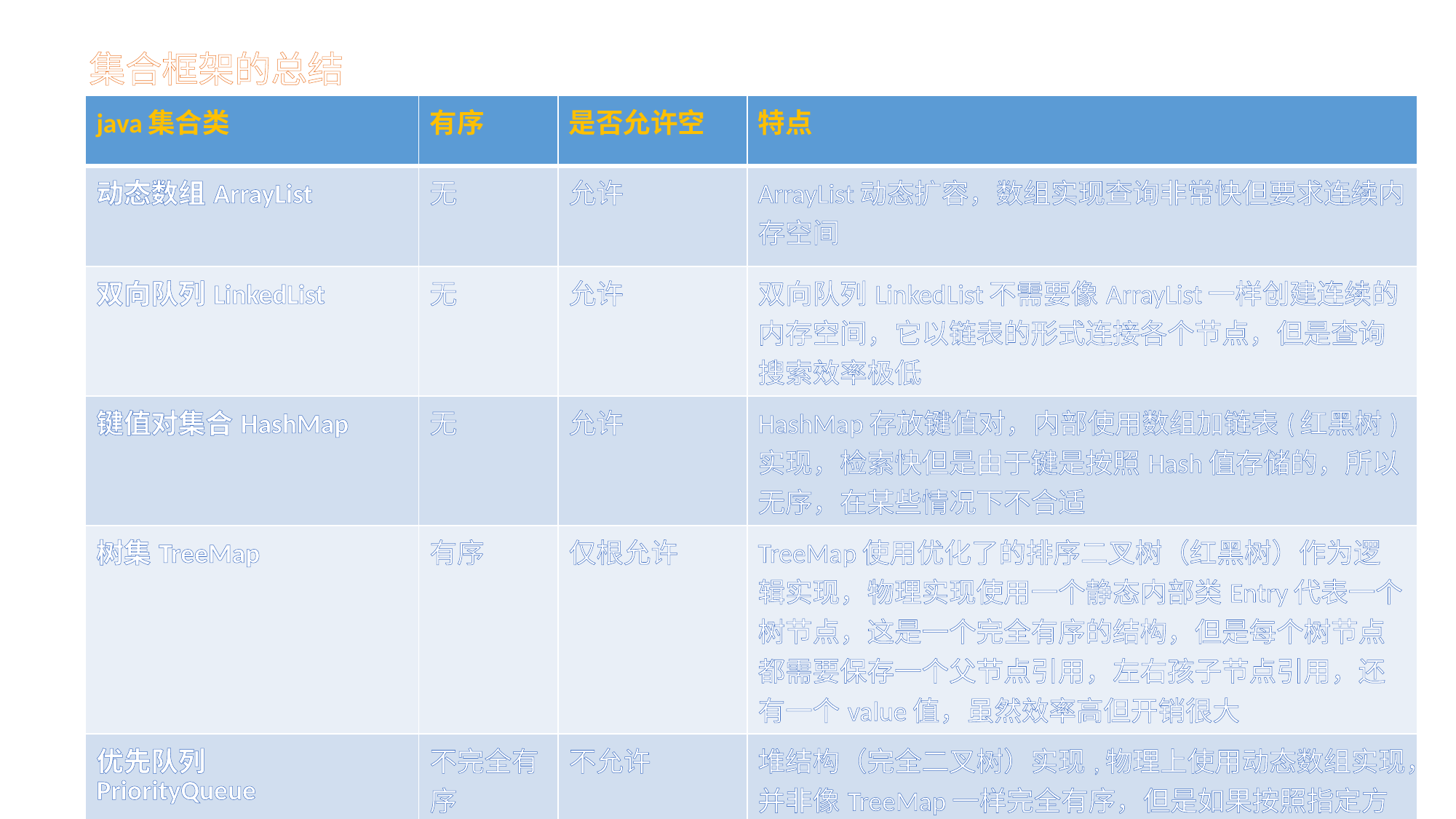

集合框架的总结
| java集合类 | 有序 | 是否允许空 | 特点 |
| --- | --- | --- | --- |
| 动态数组ArrayList | 无 | 允许 | ArrayList动态扩容，数组实现查询非常快但要求连续内存空间 |
| 双向队列LinkedList | 无 | 允许 | 双向队列LinkedList不需要像ArrayList一样创建连续的内存空间，它以链表的形式连接各个节点，但是查询搜索效率极低 |
| 键值对集合HashMap | 无 | 允许 | HashMap存放键值对，内部使用数组加链表(红黑树)实现，检索快但是由于键是按照Hash值存储的，所以无序，在某些情况下不合适 |
| 树集TreeMap | 有序 | 仅根允许 | TreeMap使用优化了的排序二叉树（红黑树）作为逻辑实现，物理实现使用一个静态内部类Entry代表一个树节点，这是一个完全有序的结构，但是每个树节点都需要保存一个父节点引用，左右孩子节点引用，还有一个value值，虽然效率高但开销很大 |
| 优先队列 PriorityQueue | 不完全有序 | 不允许 | 堆结构（完全二叉树）实现,物理上使用动态数组实现，并非像TreeMap一样完全有序，但是如果按照指定方式出队，结果可以是有序的 |